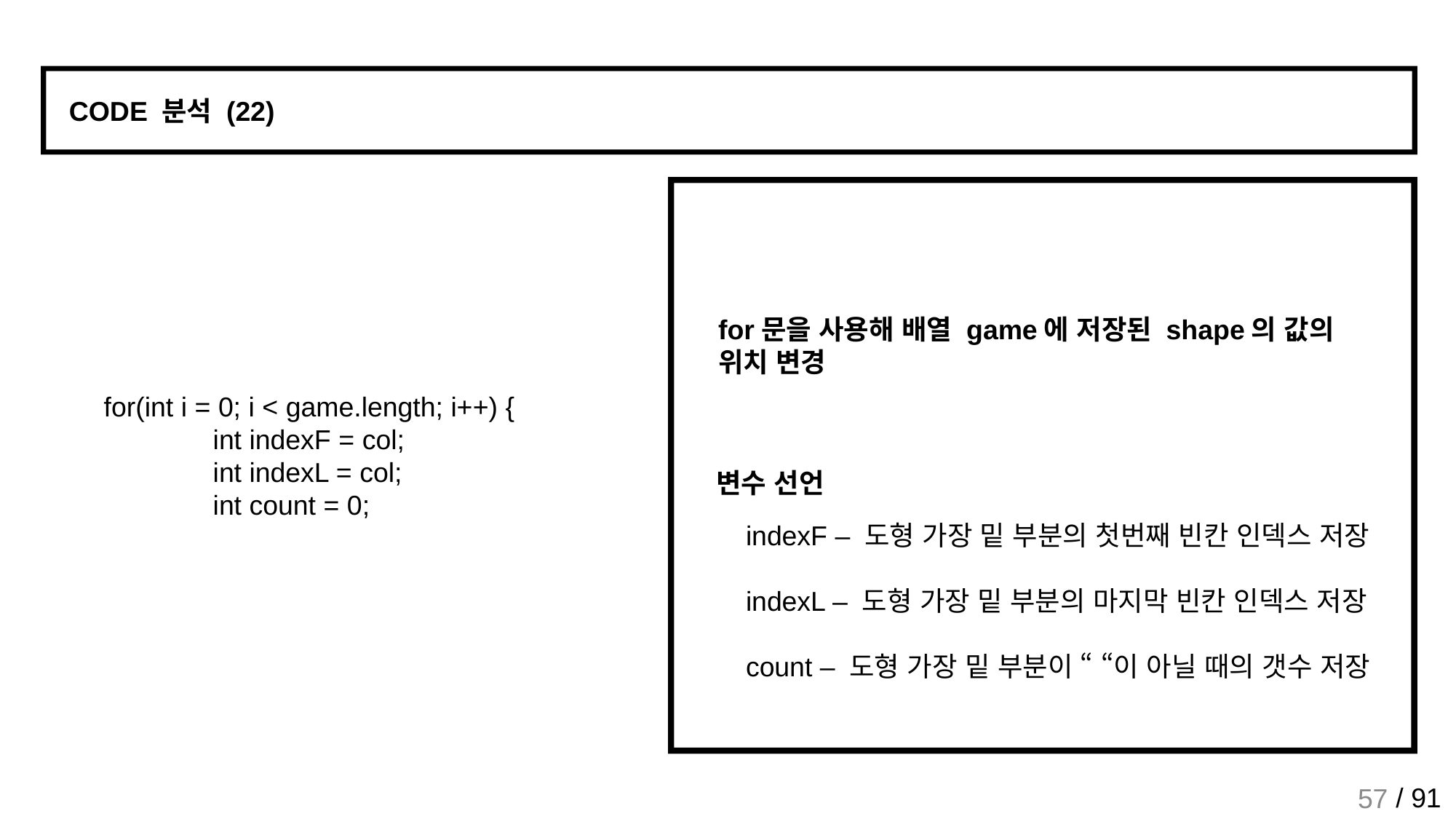

CODE 분석 (22)

for문을 사용해 배열 game에 저장된 shape의 값의
위치 변경
	for(int i = 0; i < game.length; i++) {
		int indexF = col;
		int indexL = col;
		int count = 0;
변수 선언
indexF – 도형 가장 밑 부분의 첫번째 빈칸 인덱스 저장

indexL – 도형 가장 밑 부분의 마지막 빈칸 인덱스 저장

count – 도형 가장 밑 부분이 “ “이 아닐 때의 갯수 저장
57